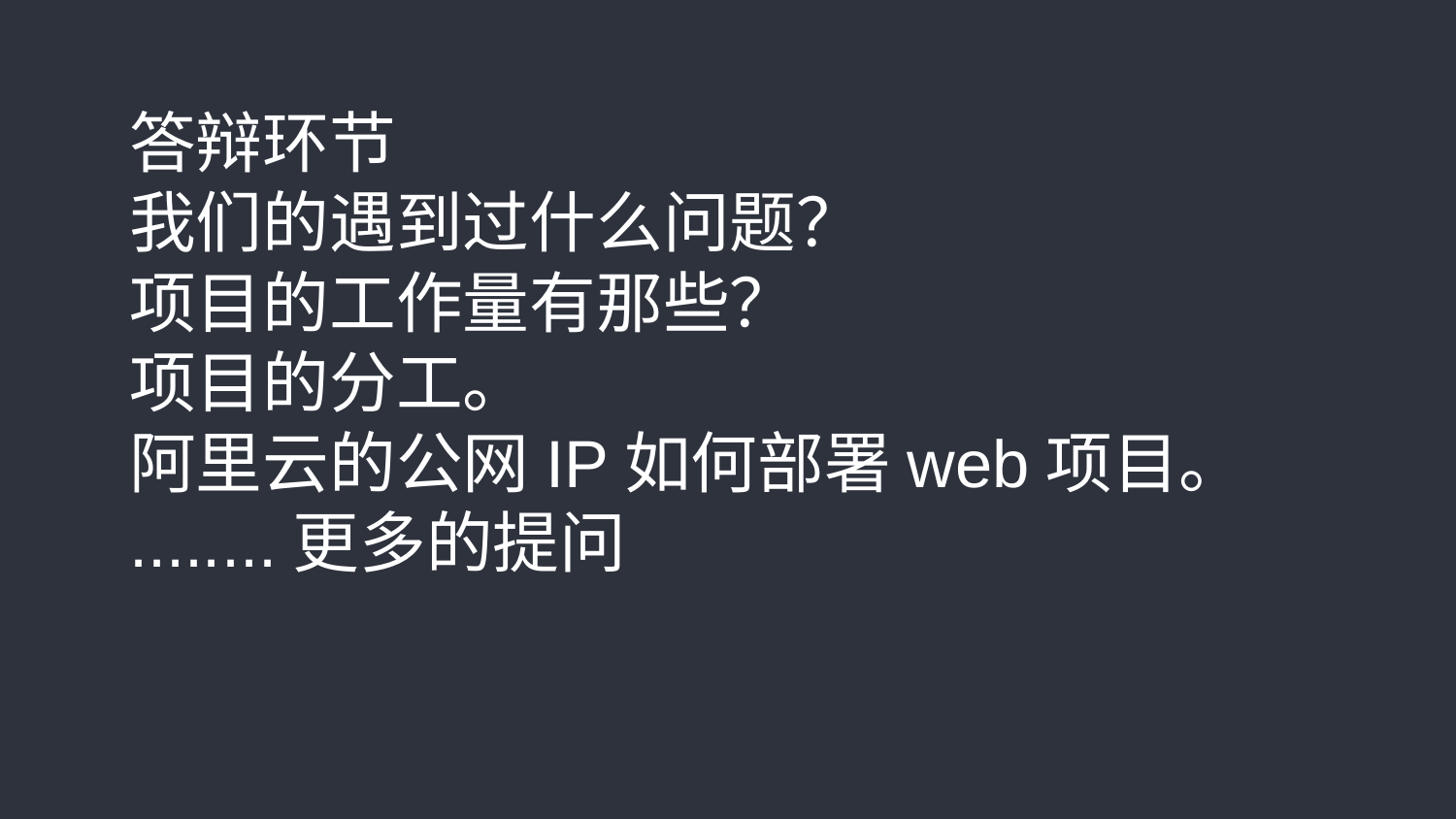

# 答辩环节 我们的遇到过什么问题？ 项目的工作量有那些？ 项目的分工。 阿里云的公网IP如何部署web项目。 ........更多的提问